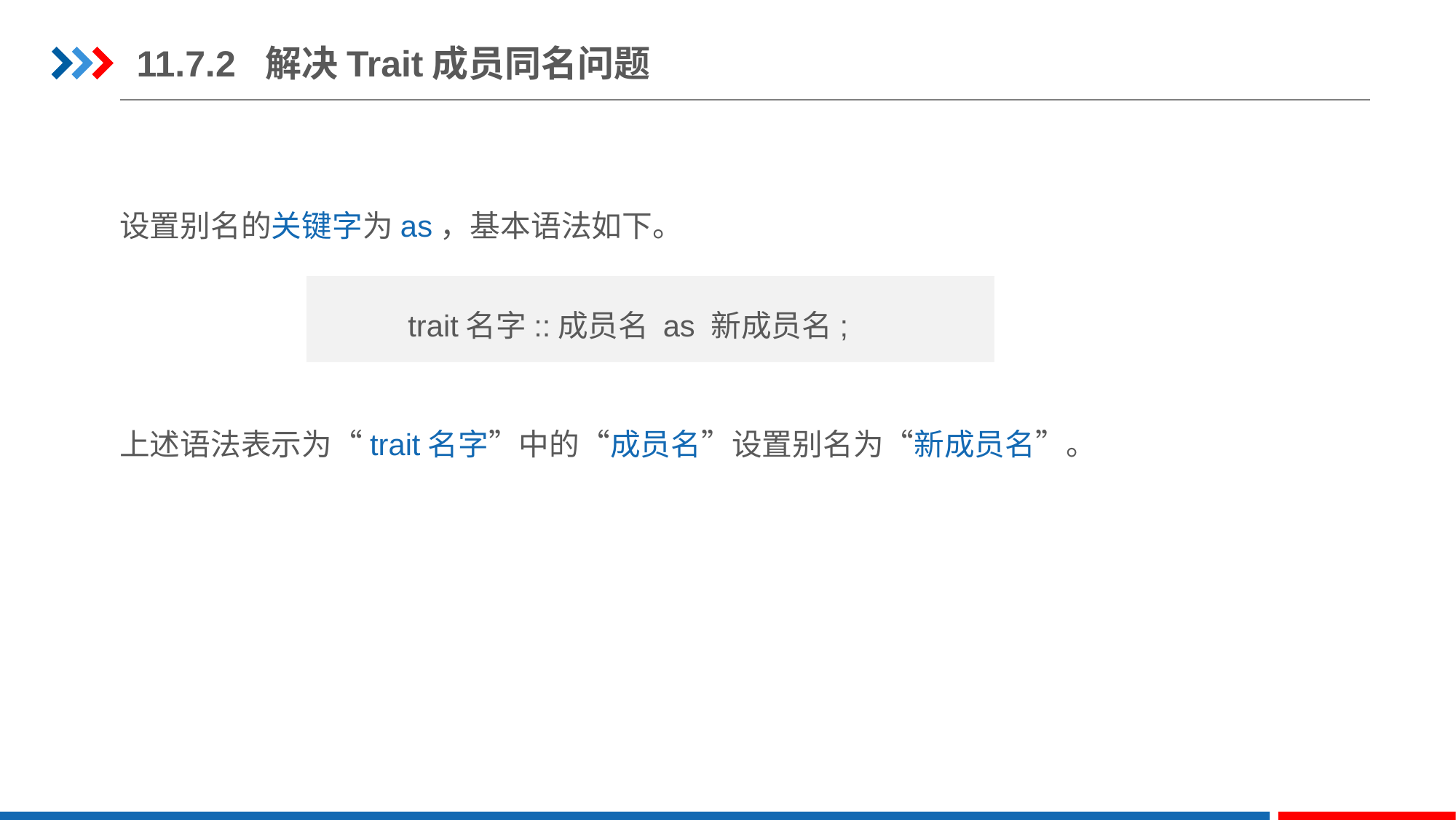

11.7.2  解决Trait成员同名问题
设置别名的关键字为as，基本语法如下。

上述语法表示为“trait名字”中的“成员名”设置别名为“新成员名”。

trait名字::成员名 as 新成员名;